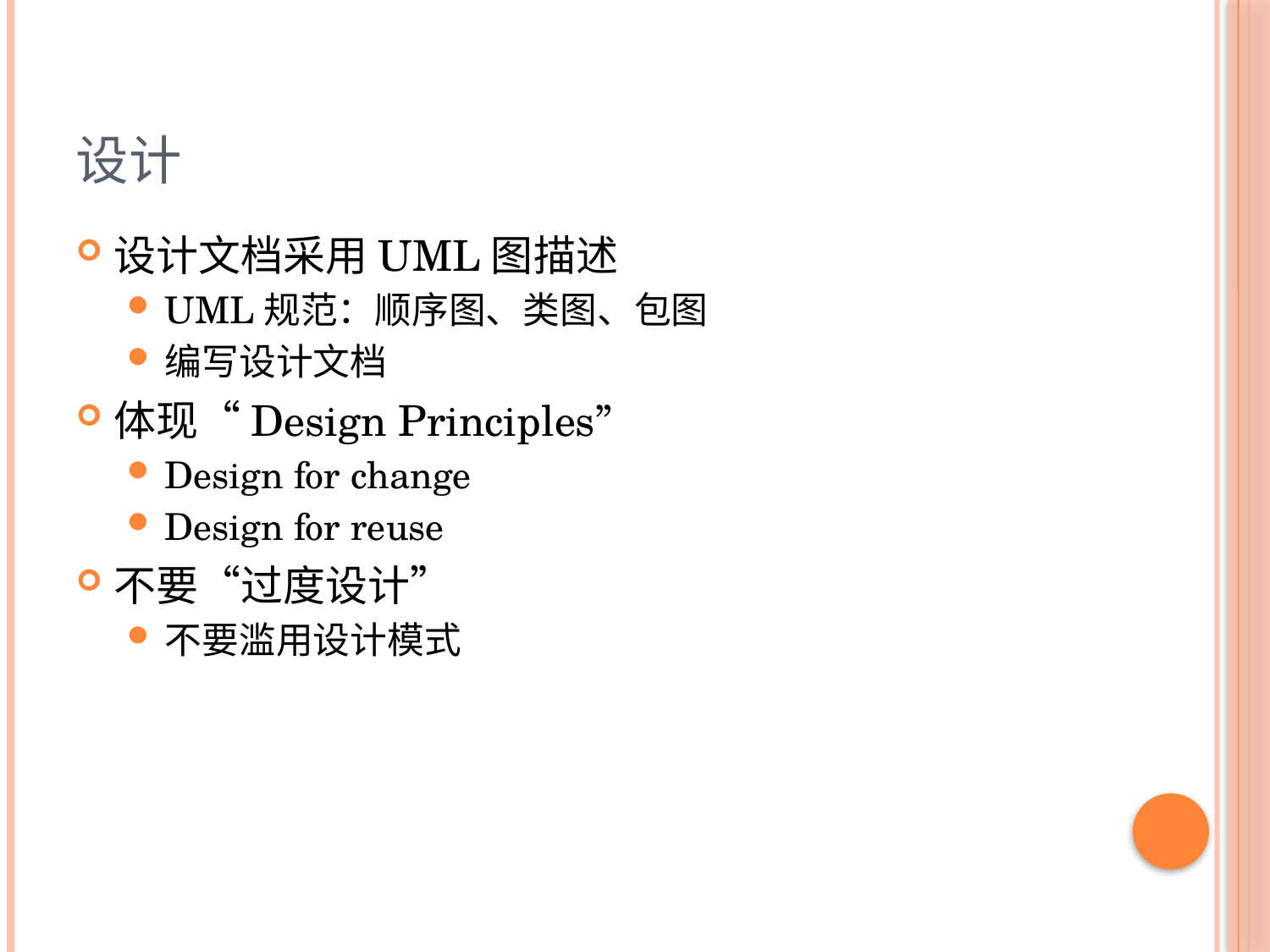

# 设计
设计文档采用UML图描述
UML规范：顺序图、类图、包图
编写设计文档
体现“Design Principles”
Design for change
Design for reuse
不要“过度设计”
不要滥用设计模式